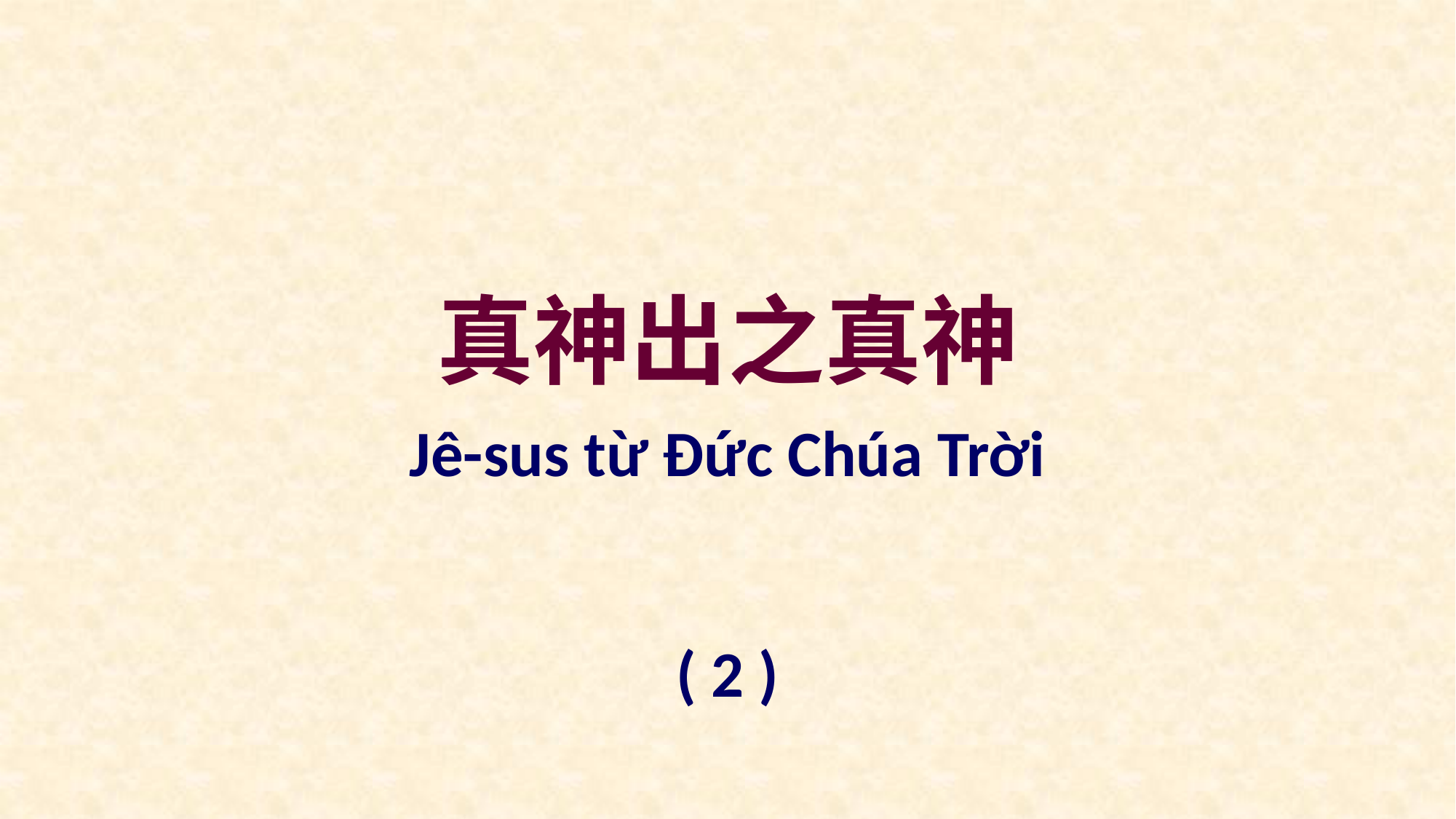

真神出之真神
Jê-sus từ Đức Chúa Trời
( 2 )